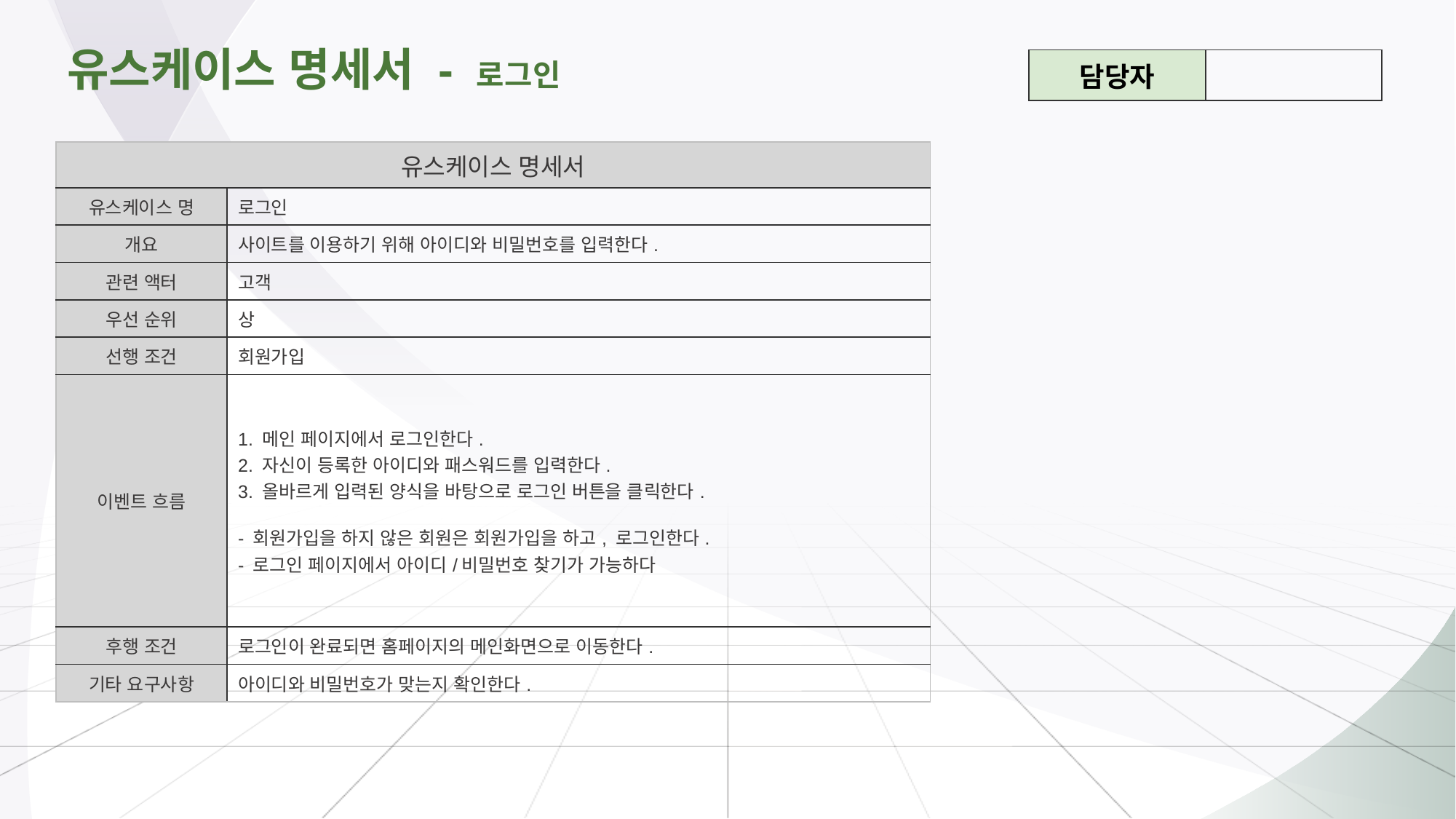

# 유스케이스 명세서 - 로그인
| 담당자 |  |
| --- | --- |
| 유스케이스 명세서 |  |
| --- | --- |
| 유스케이스 명 | 로그인 |
| 개요 | 사이트를 이용하기 위해 아이디와 비밀번호를 입력한다. |
| 관련 액터 | 고객 |
| 우선 순위 | 상 |
| 선행 조건 | 회원가입 |
| 이벤트 흐름 | 1. 메인 페이지에서 로그인한다. 2. 자신이 등록한 아이디와 패스워드를 입력한다. 3. 올바르게 입력된 양식을 바탕으로 로그인 버튼을 클릭한다. - 회원가입을 하지 않은 회원은 회원가입을 하고, 로그인한다. - 로그인 페이지에서 아이디/비밀번호 찾기가 가능하다 |
| 후행 조건 | 로그인이 완료되면 홈페이지의 메인화면으로 이동한다. |
| 기타 요구사항 | 아이디와 비밀번호가 맞는지 확인한다. |